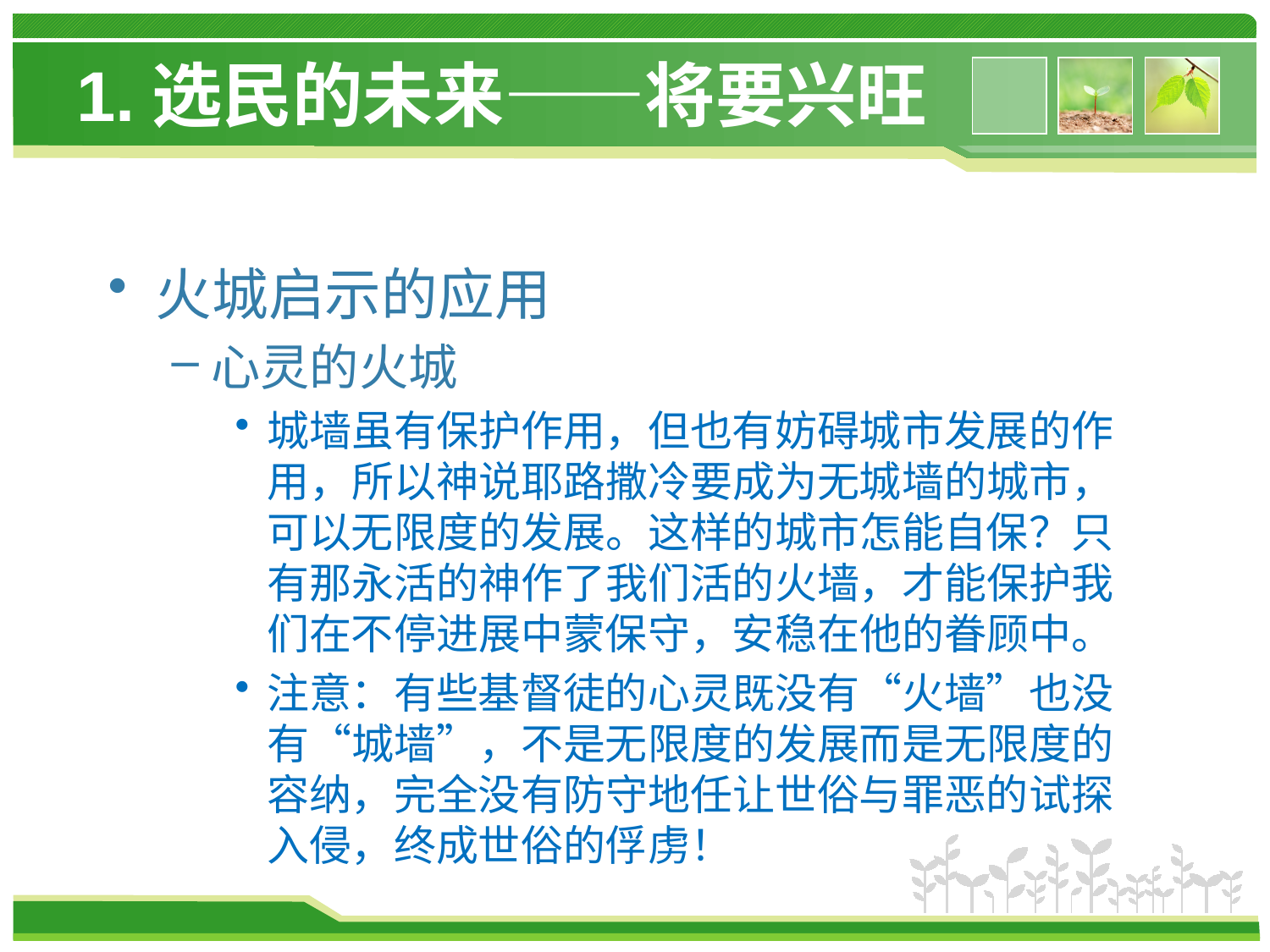

# 1.选民的未来——将要兴旺
火城启示的应用
心灵的火城
城墙虽有保护作用，但也有妨碍城市发展的作用，所以神说耶路撒冷要成为无城墙的城市，可以无限度的发展。这样的城市怎能自保？只有那永活的神作了我们活的火墙，才能保护我们在不停进展中蒙保守，安稳在他的眷顾中。
注意：有些基督徒的心灵既没有“火墙”也没有“城墙”，不是无限度的发展而是无限度的容纳，完全没有防守地任让世俗与罪恶的试探入侵，终成世俗的俘虏！